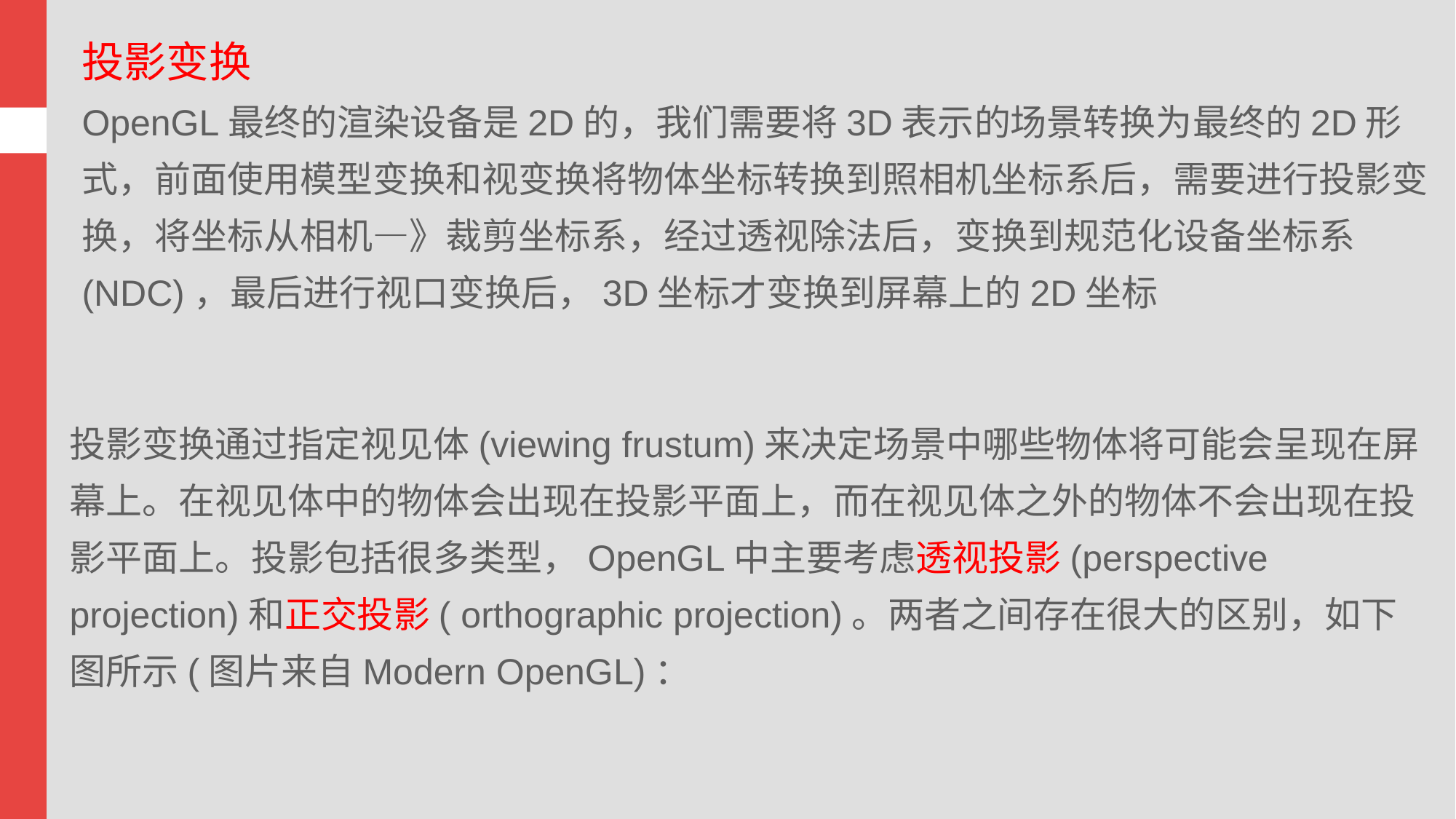

投影变换
OpenGL最终的渲染设备是2D的，我们需要将3D表示的场景转换为最终的2D形式，前面使用模型变换和视变换将物体坐标转换到照相机坐标系后，需要进行投影变换，将坐标从相机—》裁剪坐标系，经过透视除法后，变换到规范化设备坐标系(NDC)，最后进行视口变换后，3D坐标才变换到屏幕上的2D坐标
投影变换通过指定视见体(viewing frustum)来决定场景中哪些物体将可能会呈现在屏幕上。在视见体中的物体会出现在投影平面上，而在视见体之外的物体不会出现在投影平面上。投影包括很多类型，OpenGL中主要考虑透视投影(perspective projection)和正交投影( orthographic projection)。两者之间存在很大的区别，如下图所示(图片来自Modern OpenGL)：